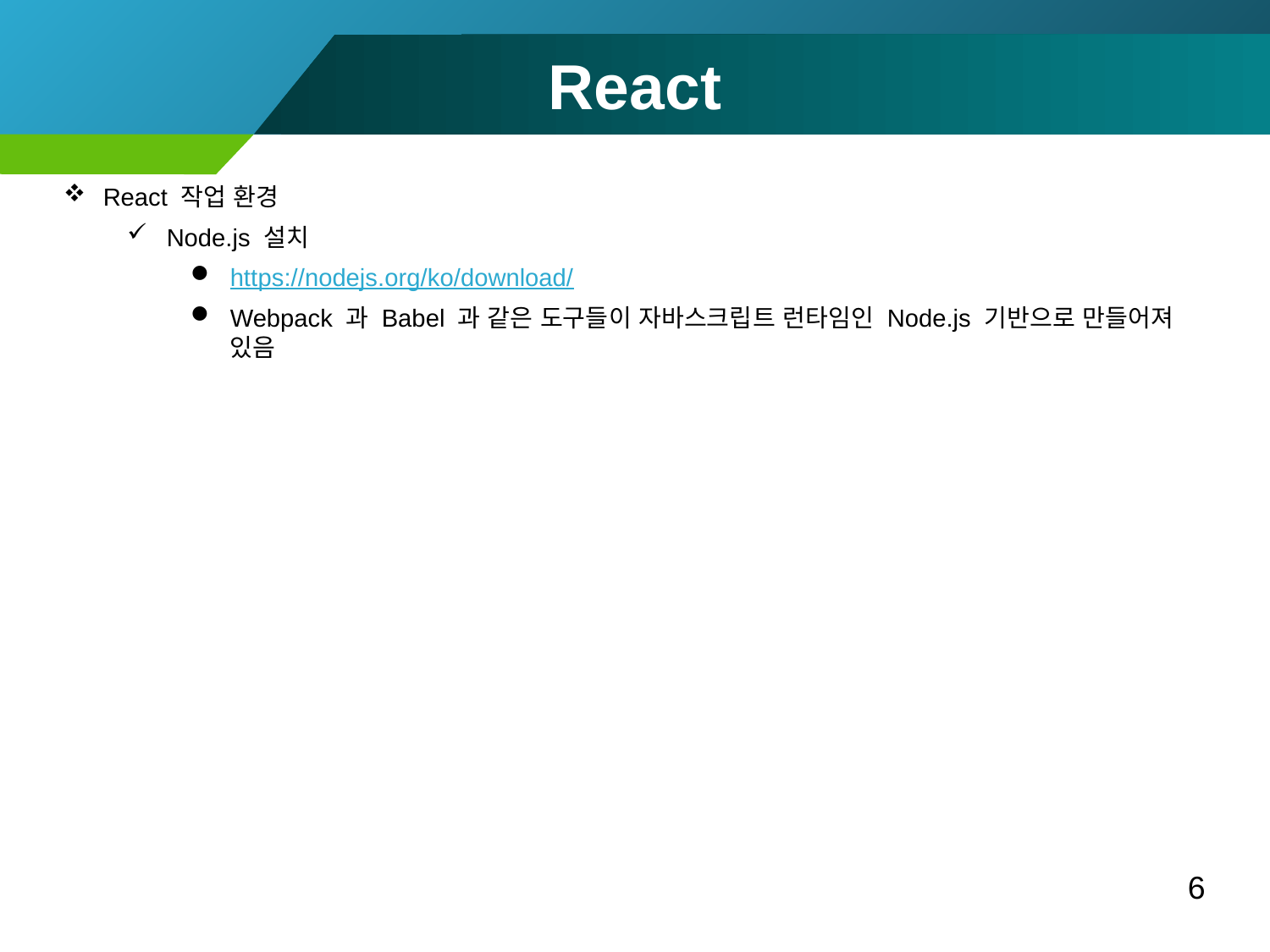

React
React 작업 환경
Node.js 설치
https://nodejs.org/ko/download/
Webpack 과 Babel 과 같은 도구들이 자바스크립트 런타임인 Node.js 기반으로 만들어져 있음
6